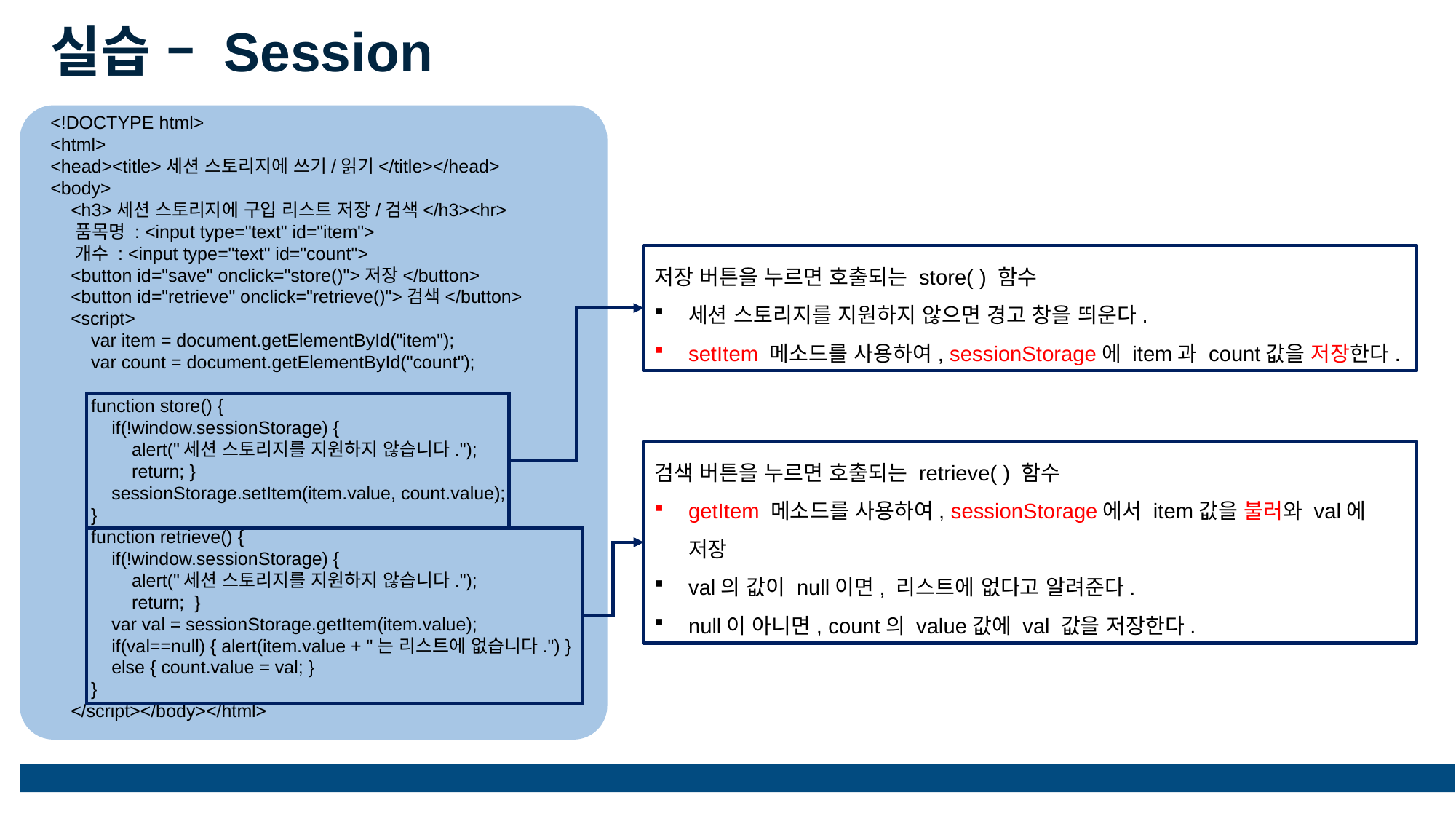

실습 – Session

<!DOCTYPE html>
<html>
<head><title>세션 스토리지에 쓰기/읽기</title></head>
<body>
    <h3>세션 스토리지에 구입 리스트 저장/검색</h3><hr>
    품목명 : <input type="text" id="item">
    개수 : <input type="text" id="count">
    <button id="save" onclick="store()">저장</button>
    <button id="retrieve" onclick="retrieve()">검색</button>
    <script>
        var item = document.getElementById("item");
        var count = document.getElementById("count");
        function store() {
            if(!window.sessionStorage) {
                alert("세션 스토리지를 지원하지 않습니다.");
                return; }
            sessionStorage.setItem(item.value, count.value);
        }
        function retrieve() {
            if(!window.sessionStorage) {
                alert("세션 스토리지를 지원하지 않습니다.");
                return;  }
            var val = sessionStorage.getItem(item.value);
            if(val==null) { alert(item.value + "는 리스트에 없습니다.") }
            else { count.value = val; }
        }
    </script></body></html>
저장 버튼을 누르면 호출되는 store( ) 함수
세션 스토리지를 지원하지 않으면 경고 창을 띄운다.
setItem 메소드를 사용하여, sessionStorage에 item과 count값을 저장한다.

검색 버튼을 누르면 호출되는 retrieve( ) 함수
getItem 메소드를 사용하여, sessionStorage에서 item값을 불러와 val에 저장
val의 값이 null이면, 리스트에 없다고 알려준다.
null이 아니면, count의 value값에 val 값을 저장한다.